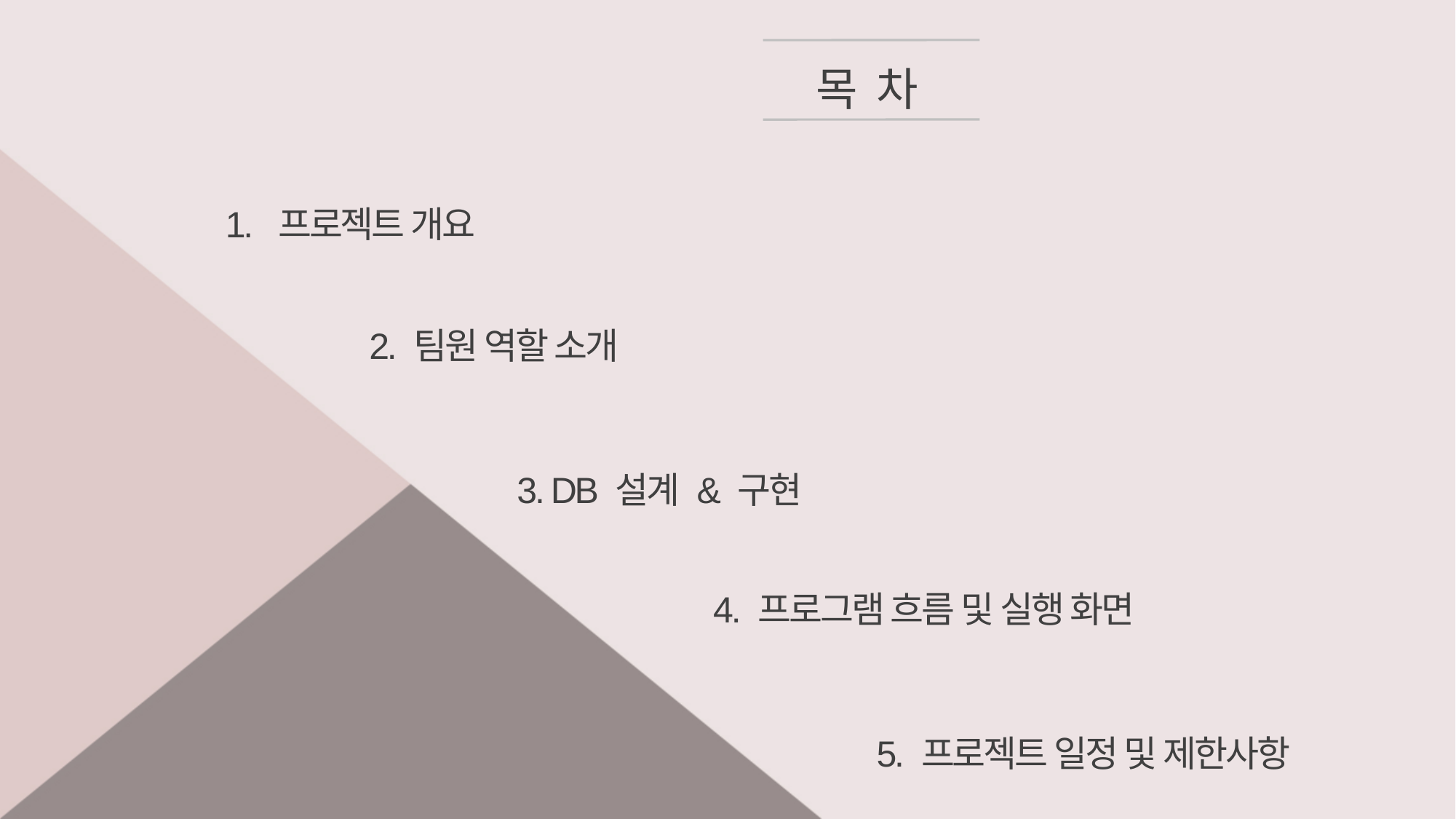

목  차
1.  프로젝트 개요

2. 팀원 역할 소개

3. DB 설계 & 구현

4. 프로그램 흐름 및 실행 화면

5. 프로젝트 일정 및 제한사항